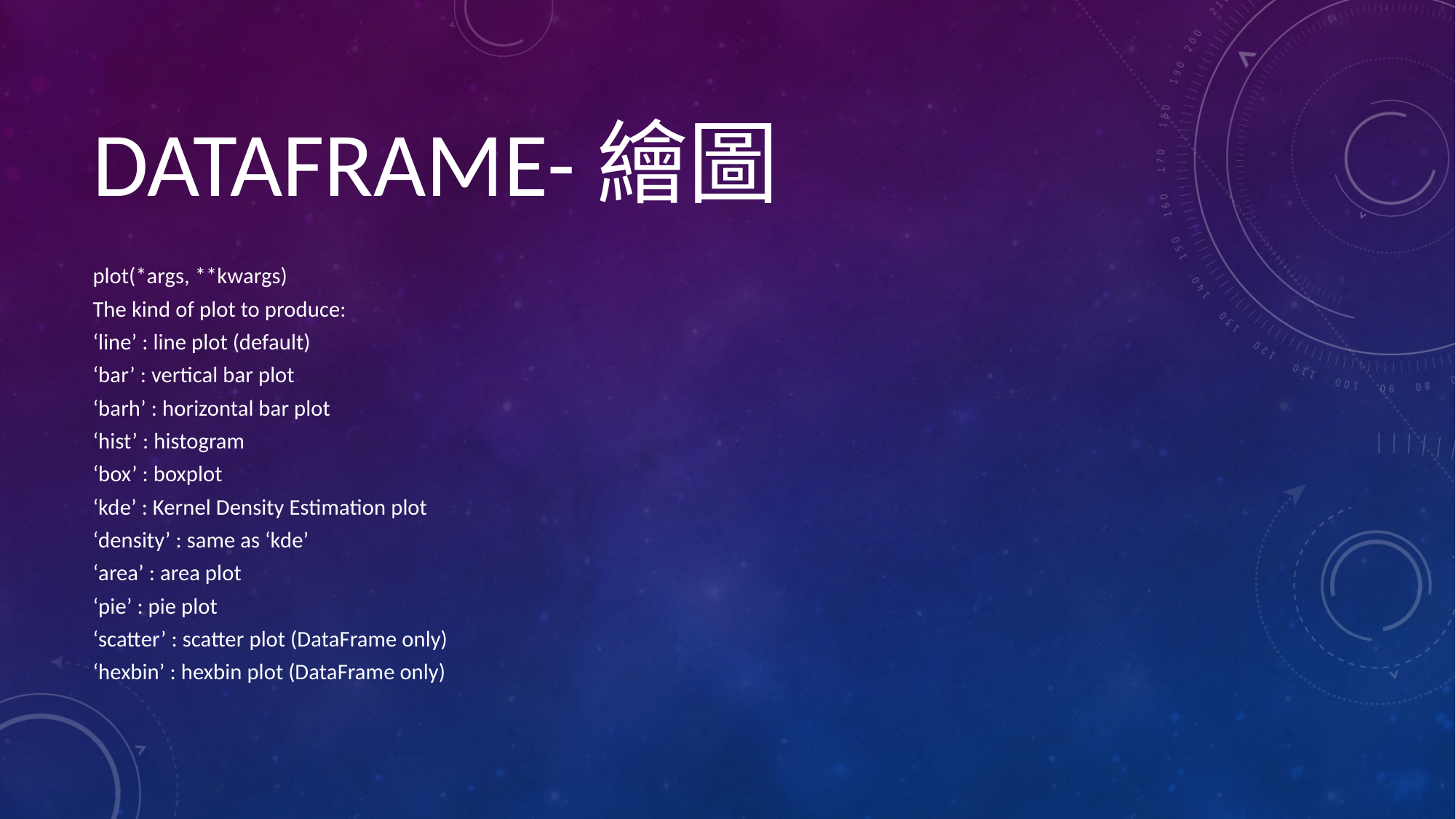

# Dataframe-繪圖
plot(*args, **kwargs)
The kind of plot to produce:
‘line’ : line plot (default)
‘bar’ : vertical bar plot
‘barh’ : horizontal bar plot
‘hist’ : histogram
‘box’ : boxplot
‘kde’ : Kernel Density Estimation plot
‘density’ : same as ‘kde’
‘area’ : area plot
‘pie’ : pie plot
‘scatter’ : scatter plot (DataFrame only)
‘hexbin’ : hexbin plot (DataFrame only)